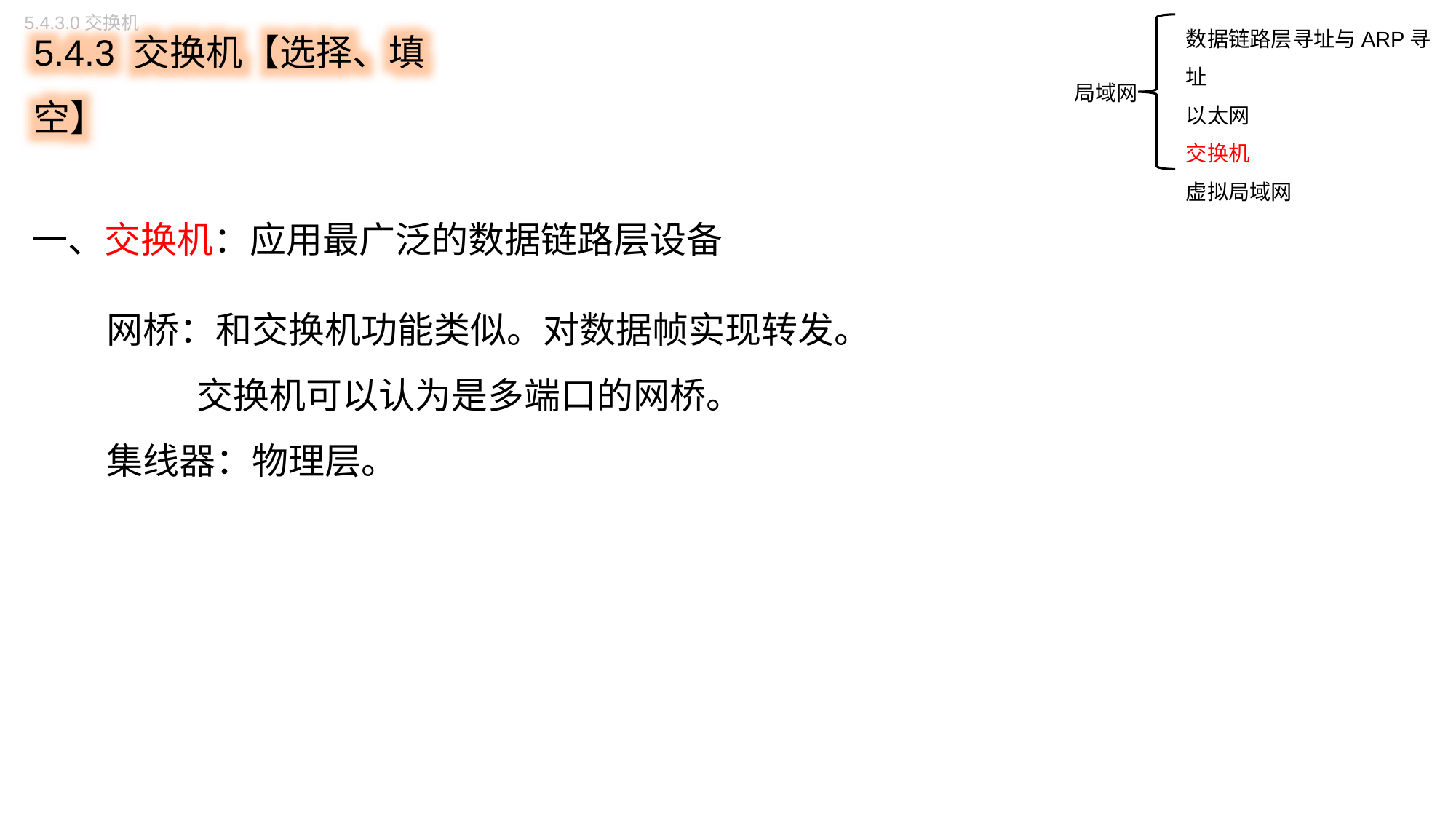

5.4.3.0交换机
数据链路层寻址与ARP寻址
以太网
交换机
虚拟局域网

5.4.3 交换机【选择、填空】
局域网
一、交换机：应用最广泛的数据链路层设备
网桥：和交换机功能类似。对数据帧实现转发。
          交换机可以认为是多端口的网桥。
集线器：物理层。